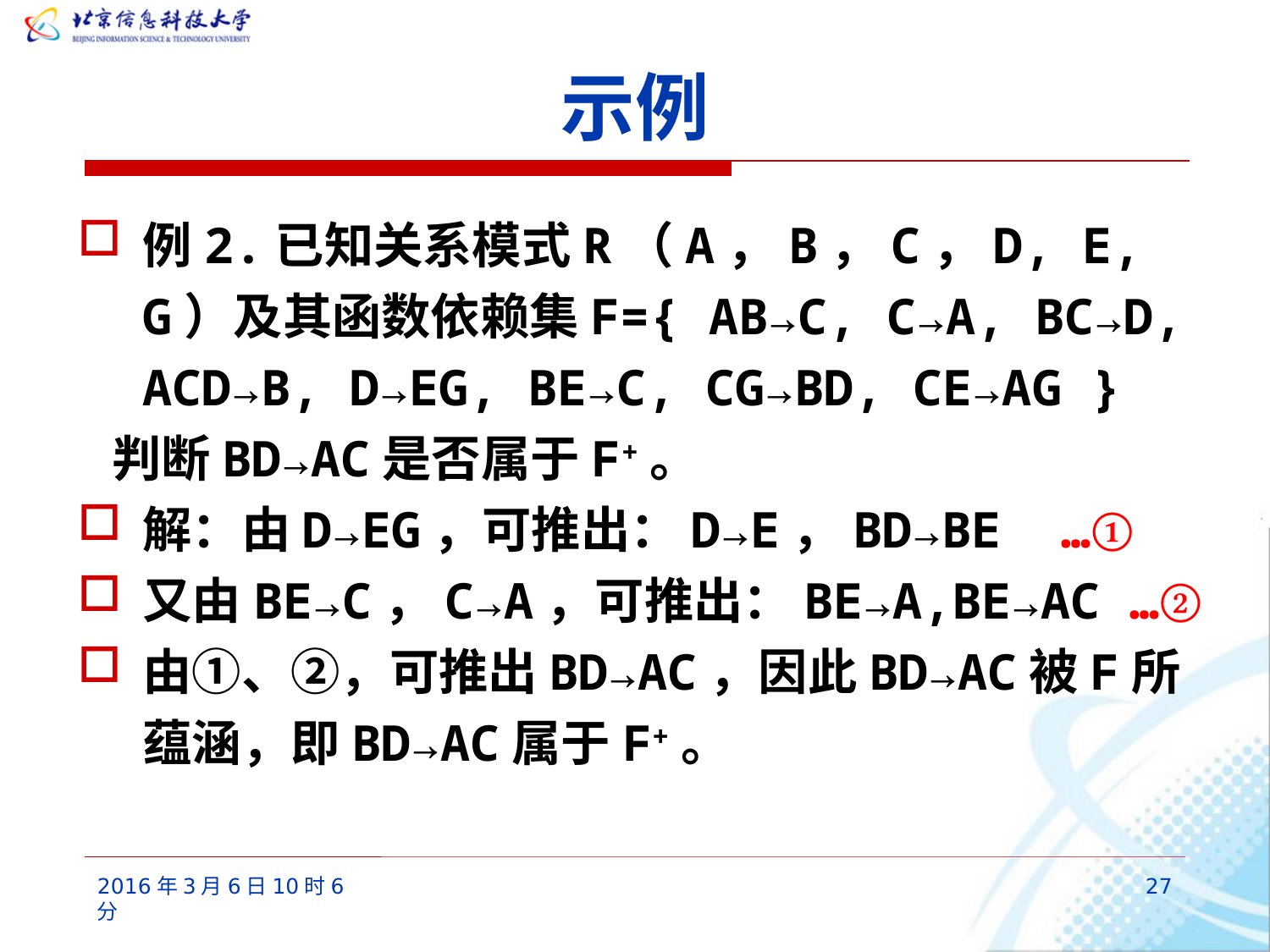

# 示例
例2.已知关系模式R（A，B，C，D, E, G）及其函数依赖集F={ AB→C, C→A, BC→D, ACD→B, D→EG, BE→C, CG→BD, CE→AG }
  判断BD→AC是否属于F+。
解：由D→EG，可推出：D→E，BD→BE  …①
又由BE→C，C→A，可推出：BE→A,BE→AC …②
由①、②，可推出BD→AC，因此BD→AC被F所蕴涵，即BD→AC属于F+。

2016年3月6日10时6分
27